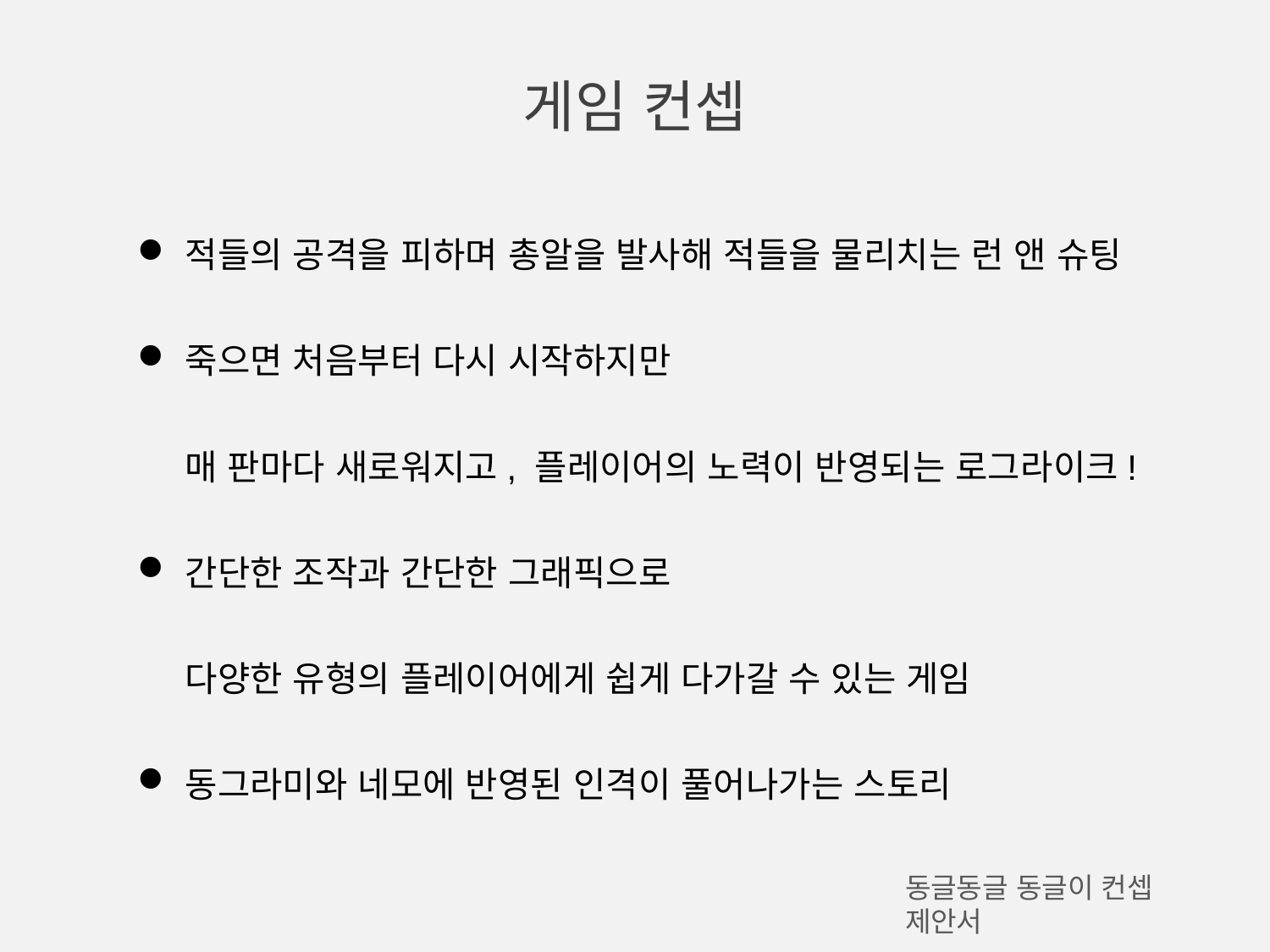

게임 컨셉

적들의 공격을 피하며 총알을 발사해 적들을 물리치는 런 앤 슈팅
죽으면 처음부터 다시 시작하지만
매 판마다 새로워지고, 플레이어의 노력이 반영되는 로그라이크!
간단한 조작과 간단한 그래픽으로
다양한 유형의 플레이어에게 쉽게 다가갈 수 있는 게임
동그라미와 네모에 반영된 인격이 풀어나가는 스토리
동글동글 동글이 컨셉 제안서